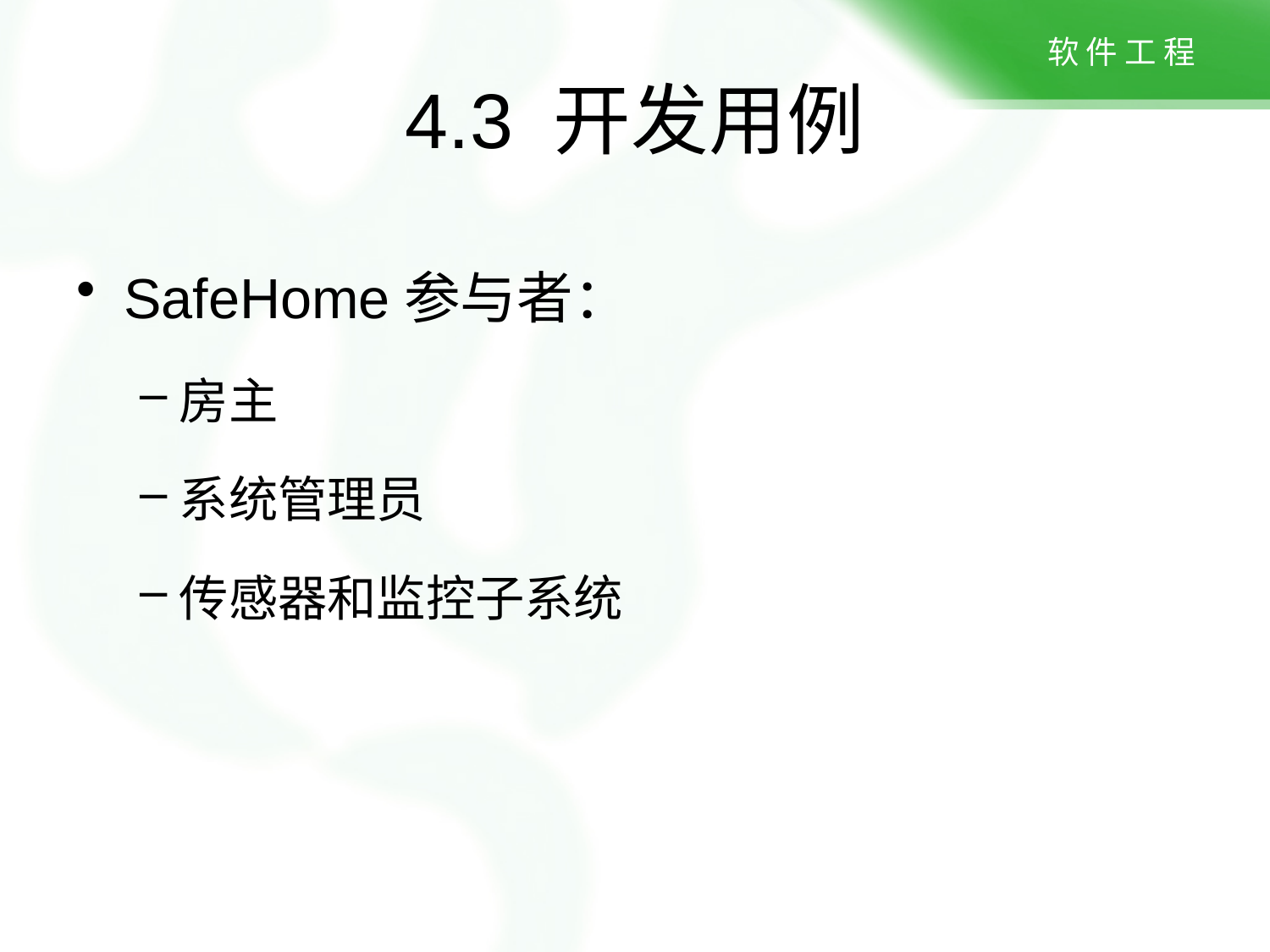

# 4.3 开发用例
SafeHome参与者：
房主
系统管理员
传感器和监控子系统